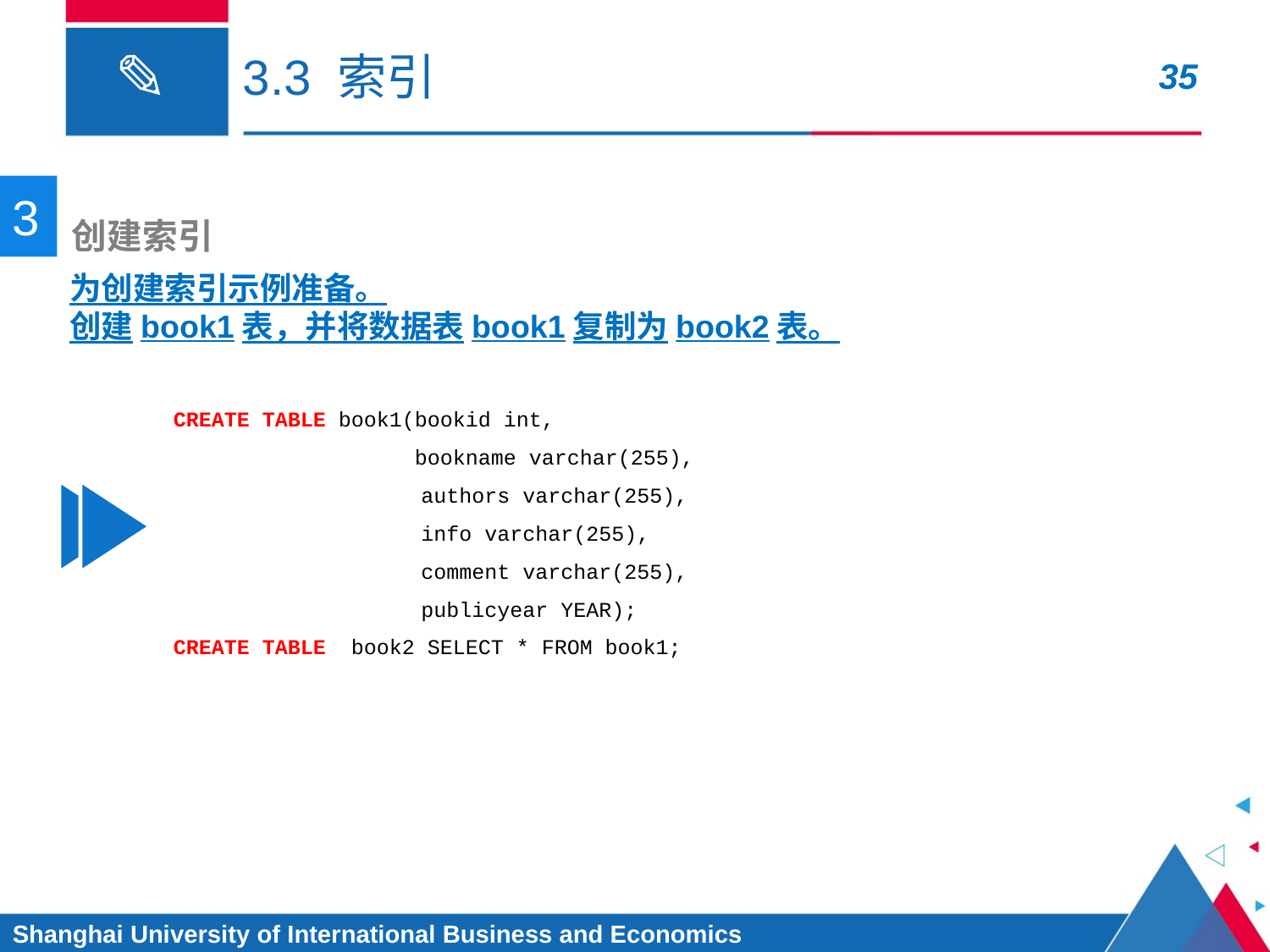

# 3.3 索引

3
创建索引
为创建索引示例准备。
创建book1表，并将数据表book1复制为book2表。
CREATE TABLE book1(bookid int,
                   bookname varchar(255),
		  authors varchar(255),
		  info varchar(255),
		  comment varchar(255),
		  publicyear YEAR);
CREATE TABLE  book2 SELECT * FROM book1;